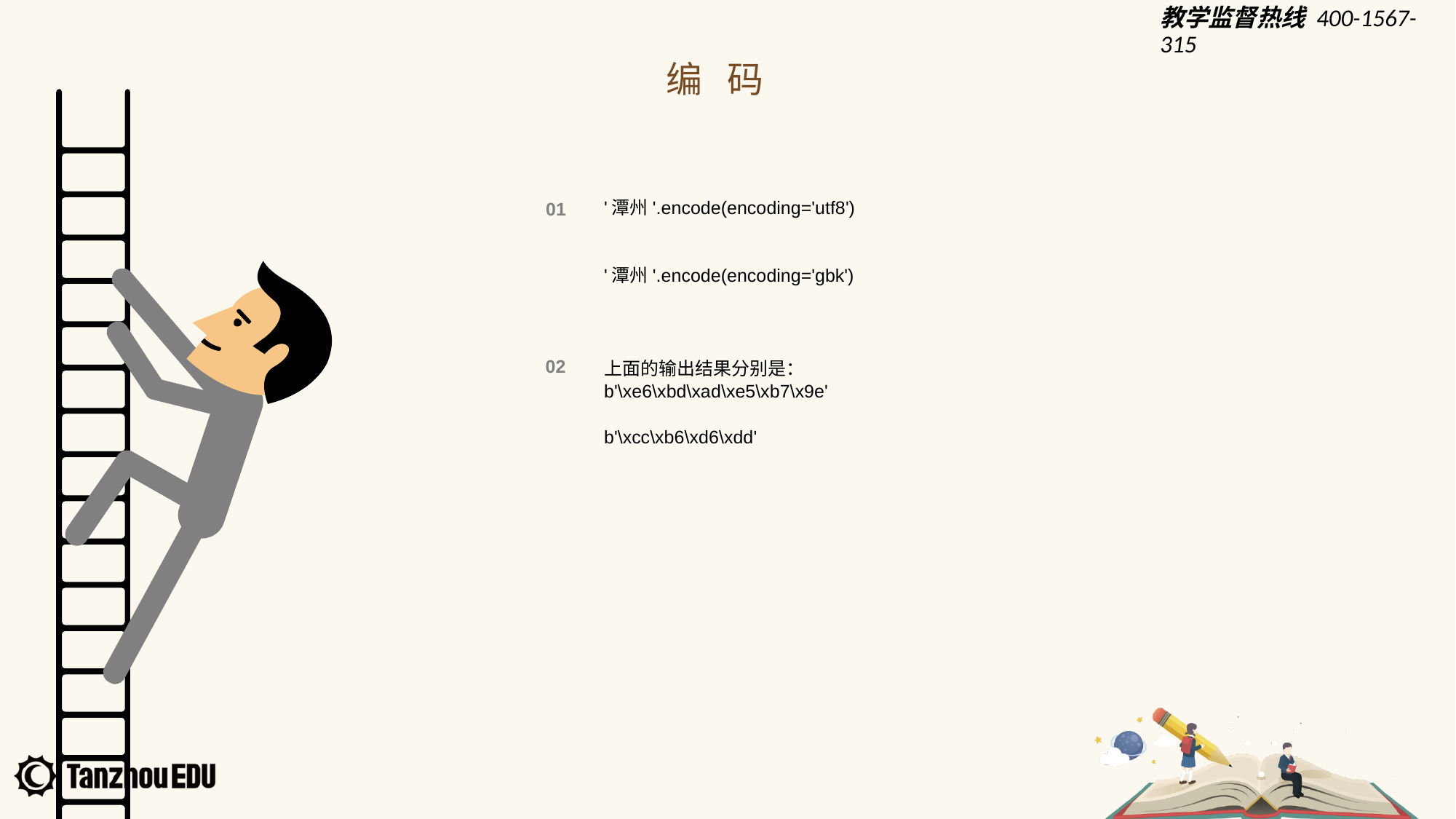

编   码

'潭州'.encode(encoding='utf8')

'潭州'.encode(encoding='gbk')
01
上面的输出结果分别是：
b'\xe6\xbd\xad\xe5\xb7\x9e'

b'\xcc\xb6\xd6\xdd'
02